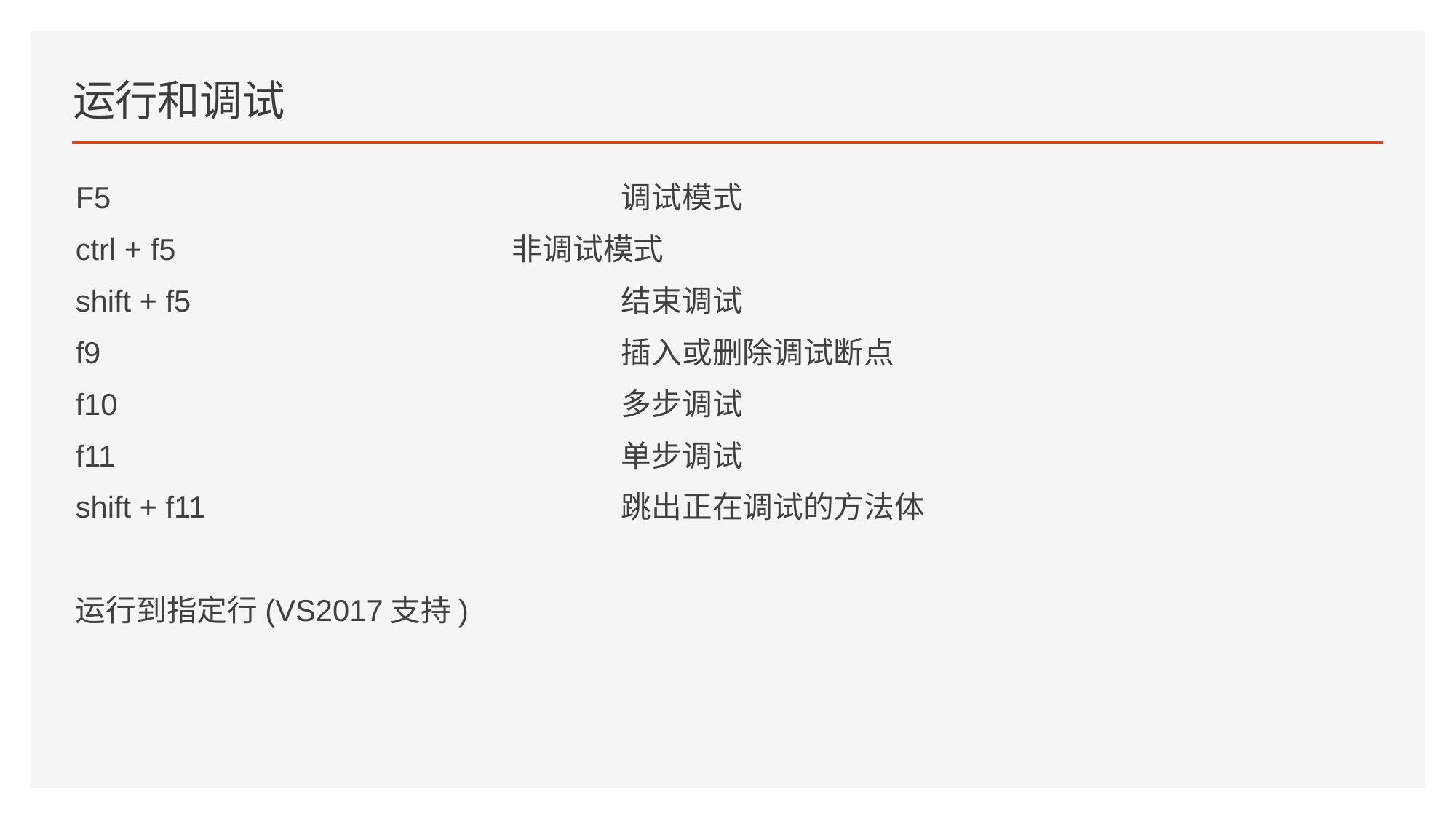

# 运行和调试
F5					调试模式
ctrl + f5 				非调试模式
shift + f5 				结束调试
f9 					插入或删除调试断点
f10 					多步调试
f11 					单步调试
shift + f11 				跳出正在调试的方法体

运行到指定行(VS2017支持)